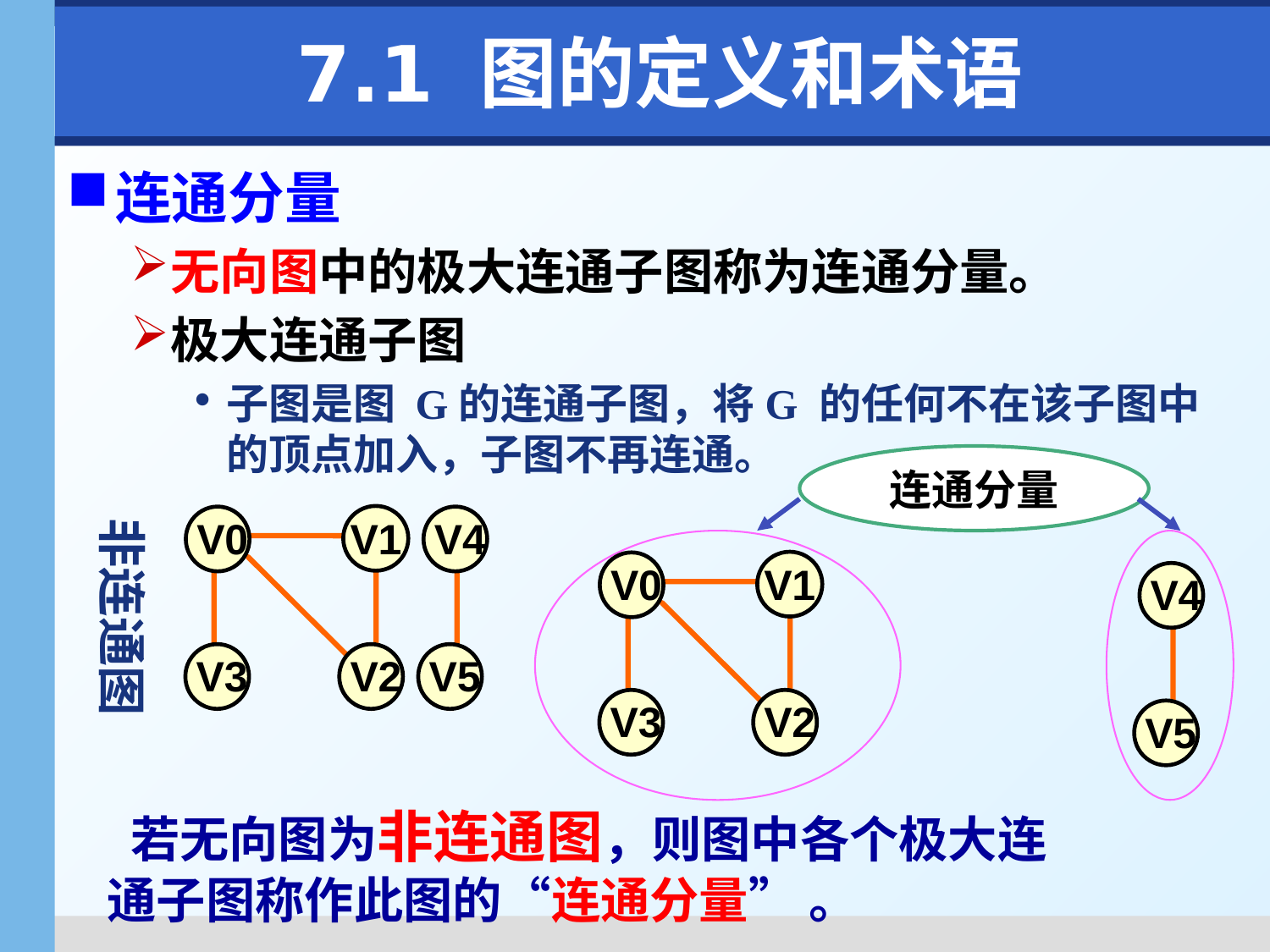

# 7.1 图的定义和术语
连通分量
无向图中的极大连通子图称为连通分量。
极大连通子图
子图是图 G的连通子图，将G 的任何不在该子图中的顶点加入，子图不再连通。

连通分量

非连通图
 V0

 V1

 V3

 V2

 V4

 V5

 V4

 V5

 V0

 V1

 V3

 V2

 若无向图为非连通图，则图中各个极大连通子图称作此图的“连通分量” 。